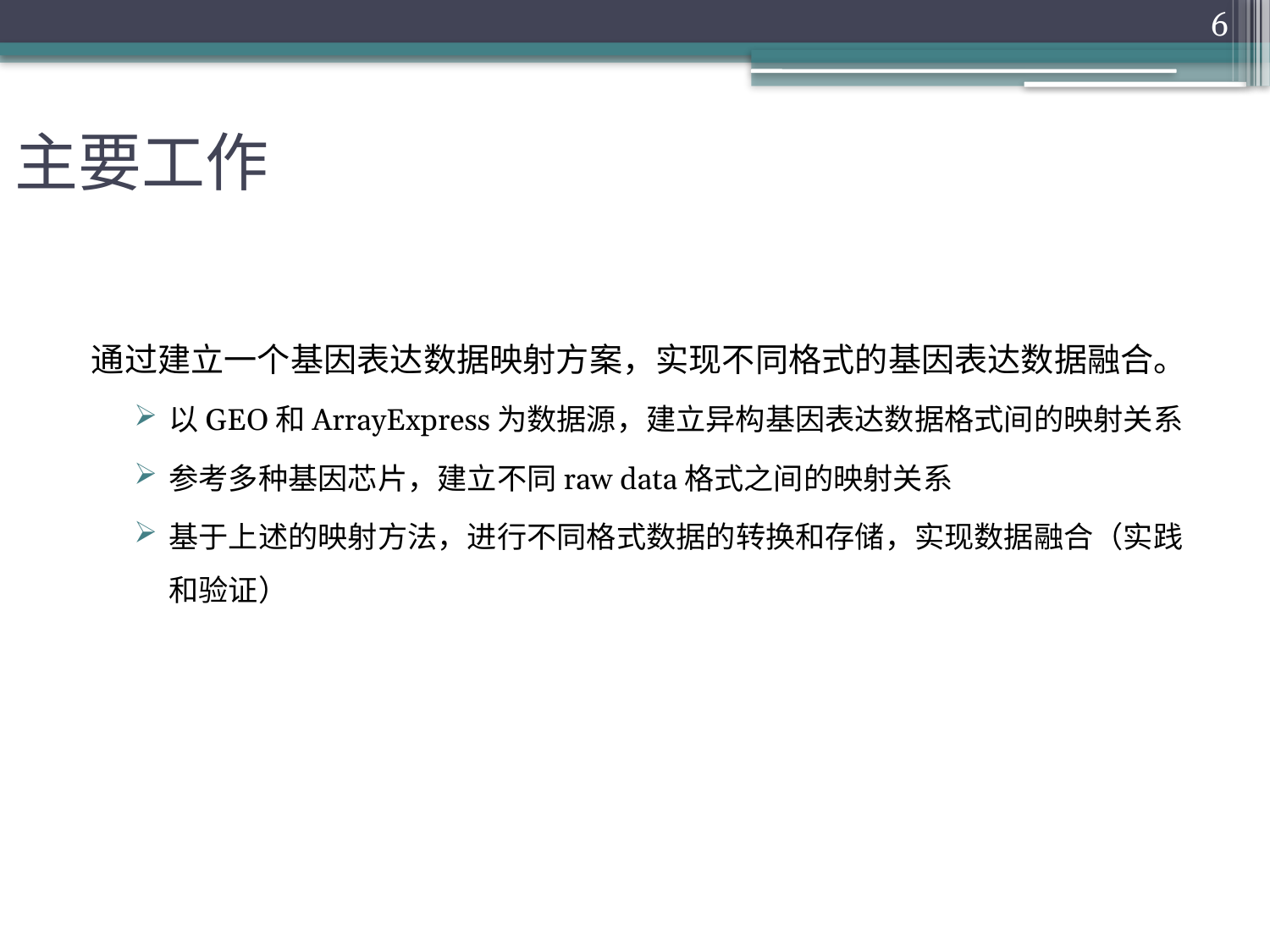

6
# 主要工作
通过建立一个基因表达数据映射方案，实现不同格式的基因表达数据融合。
以GEO和ArrayExpress为数据源，建立异构基因表达数据格式间的映射关系
参考多种基因芯片，建立不同raw data格式之间的映射关系
基于上述的映射方法，进行不同格式数据的转换和存储，实现数据融合（实践和验证）